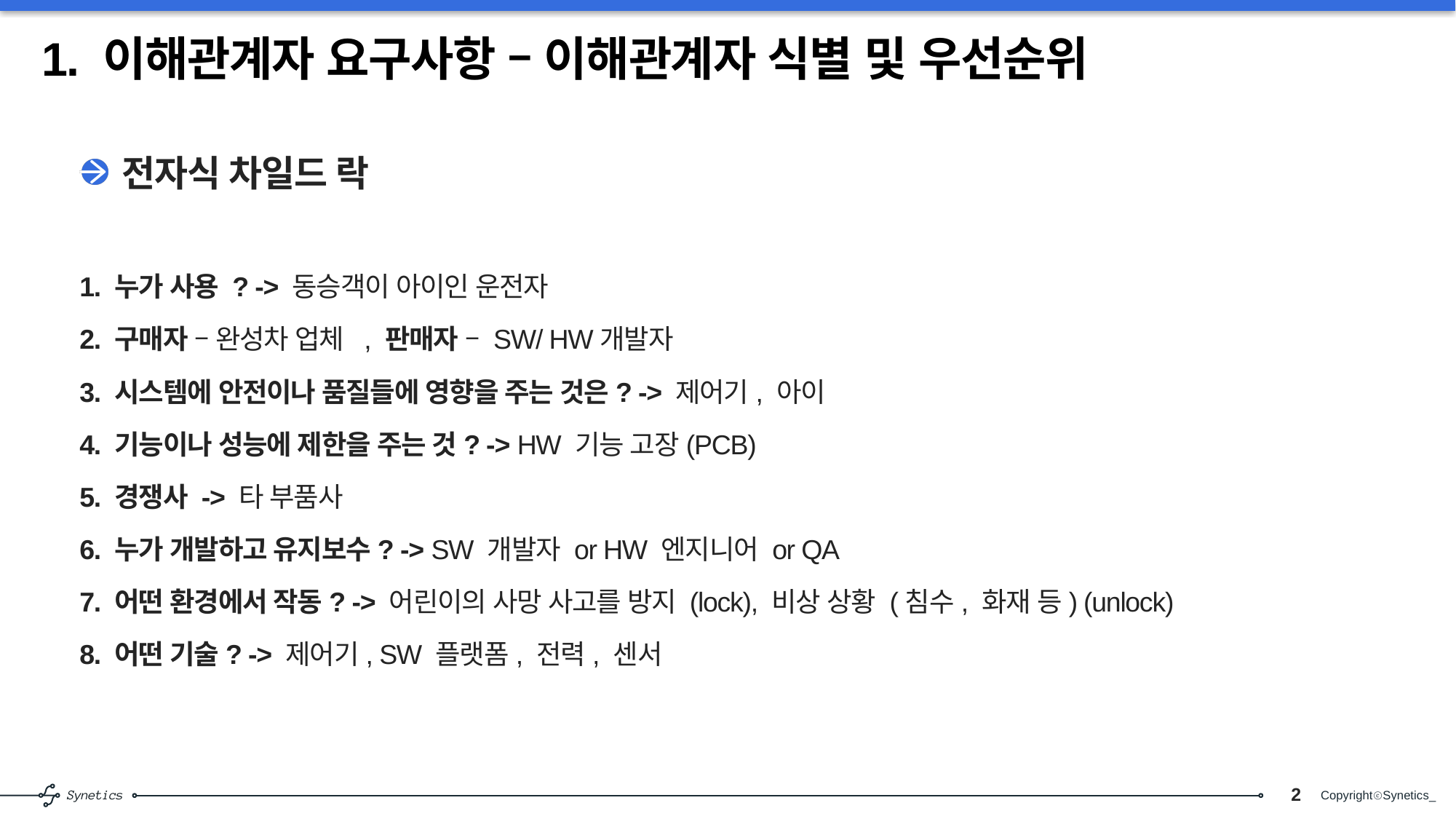

# 1. 이해관계자 요구사항 – 이해관계자 식별 및 우선순위
전자식 차일드 락

1. 누가 사용 ? -> 동승객이 아이인 운전자
2. 구매자 – 완성차 업체  , 판매자 – SW/ HW개발자
3. 시스템에 안전이나 품질들에 영향을 주는 것은? -> 제어기, 아이
4. 기능이나 성능에 제한을 주는 것? -> HW 기능 고장(PCB)
5. 경쟁사 -> 타 부품사
6. 누가 개발하고 유지보수? -> SW 개발자 or HW 엔지니어 or QA
7. 어떤 환경에서 작동? -> 어린이의 사망 사고를 방지 (lock), 비상 상황 (침수, 화재 등) (unlock)
8. 어떤 기술? -> 제어기, SW 플랫폼, 전력, 센서